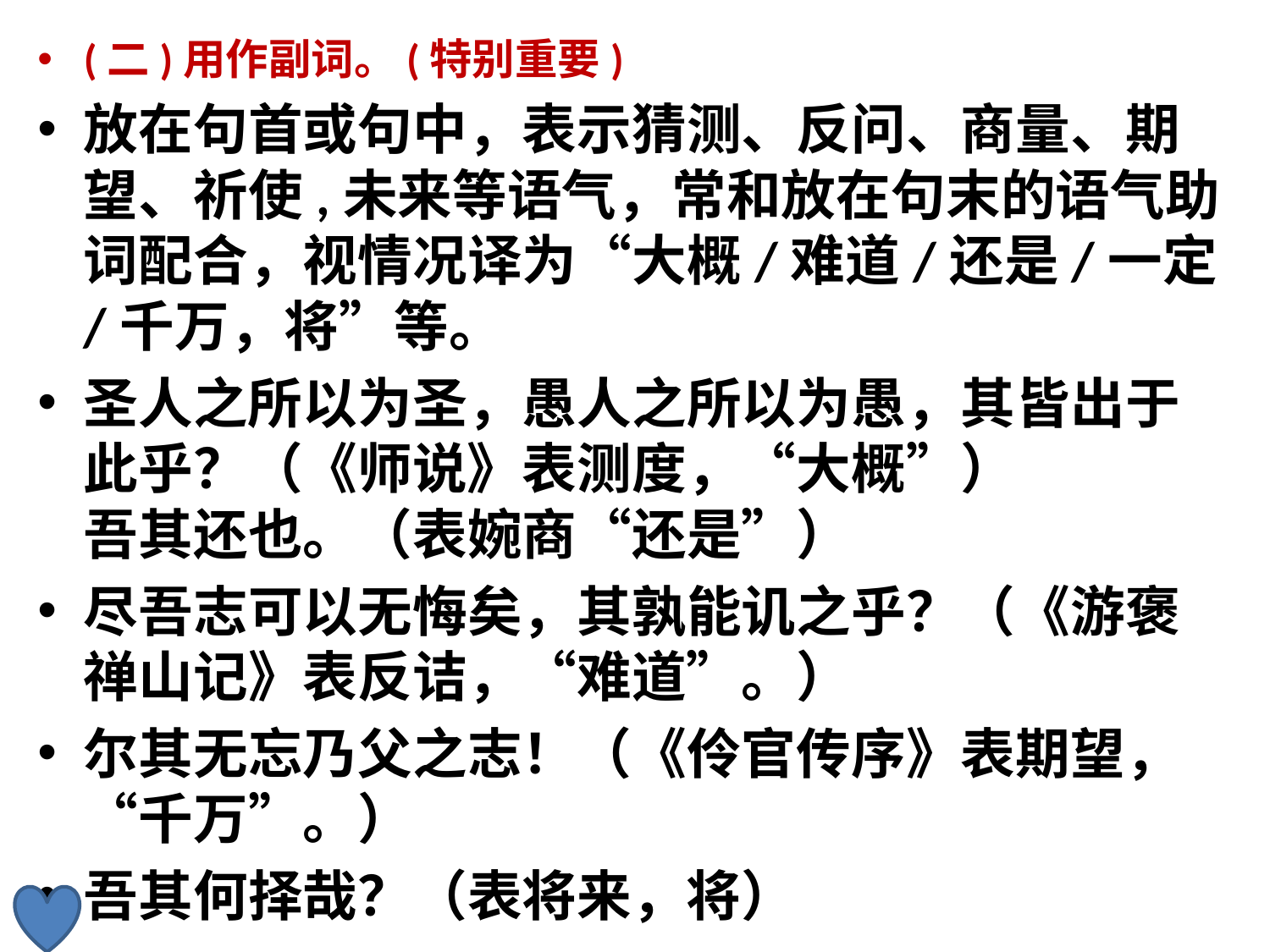

(二)用作副词。(特别重要)
放在句首或句中，表示猜测、反问、商量、期望、祈使,未来等语气，常和放在句末的语气助词配合，视情况译为“大概/难道/还是/一定/千万，将”等。
圣人之所以为圣，愚人之所以为愚，其皆出于此乎？（《师说》表测度，“大概”）
吾其还也。（表婉商“还是”）
尽吾志可以无悔矣，其孰能讥之乎？（《游褒禅山记》表反诘，“难道”。）
尔其无忘乃父之志！（《伶官传序》表期望，“千万”。）
吾其何择哉？（表将来，将）